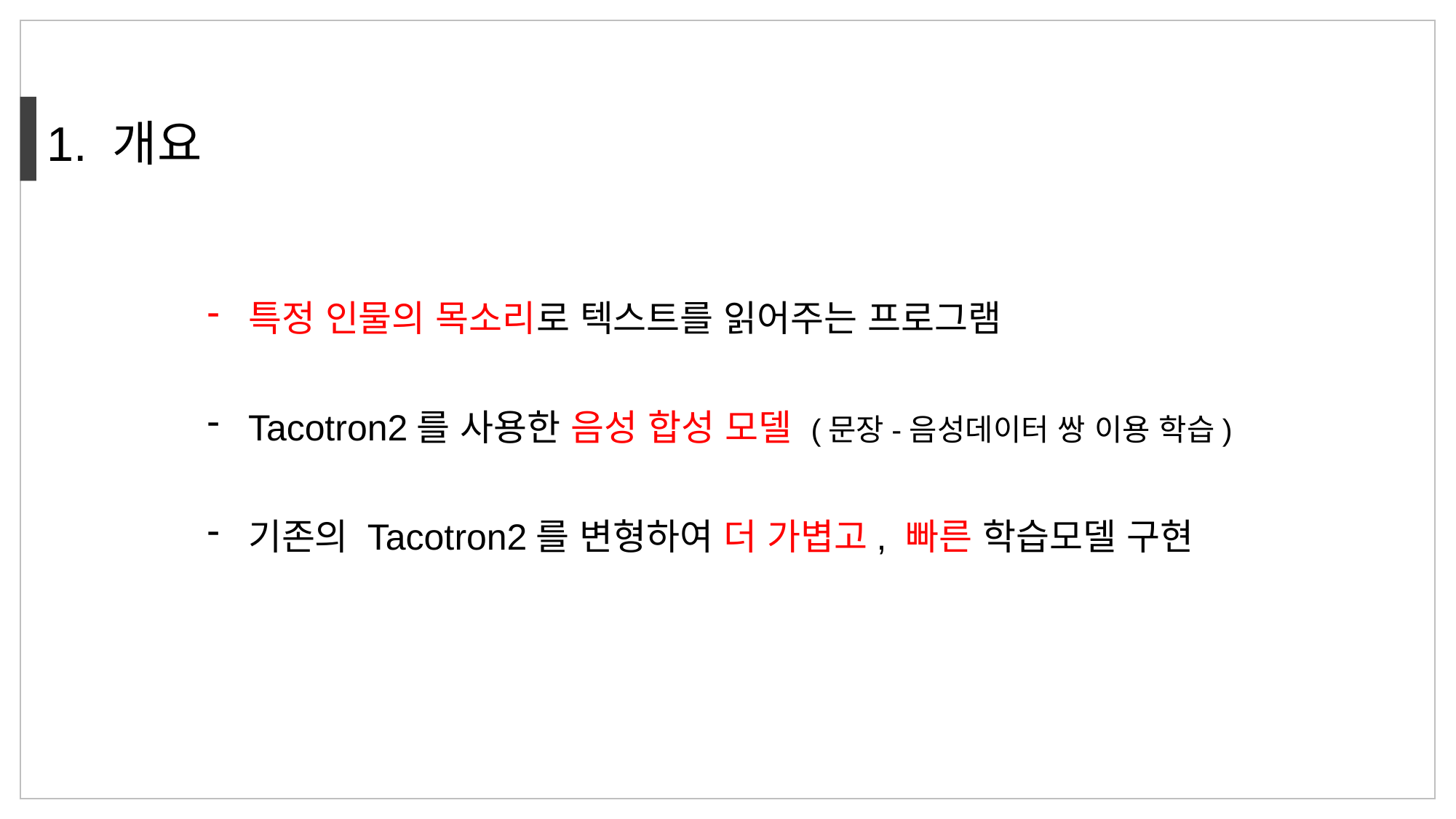

1. 개요
특정 인물의 목소리로 텍스트를 읽어주는 프로그램
Tacotron2를 사용한 음성 합성 모델 (문장-음성데이터 쌍 이용 학습)
기존의 Tacotron2를 변형하여 더 가볍고, 빠른 학습모델 구현